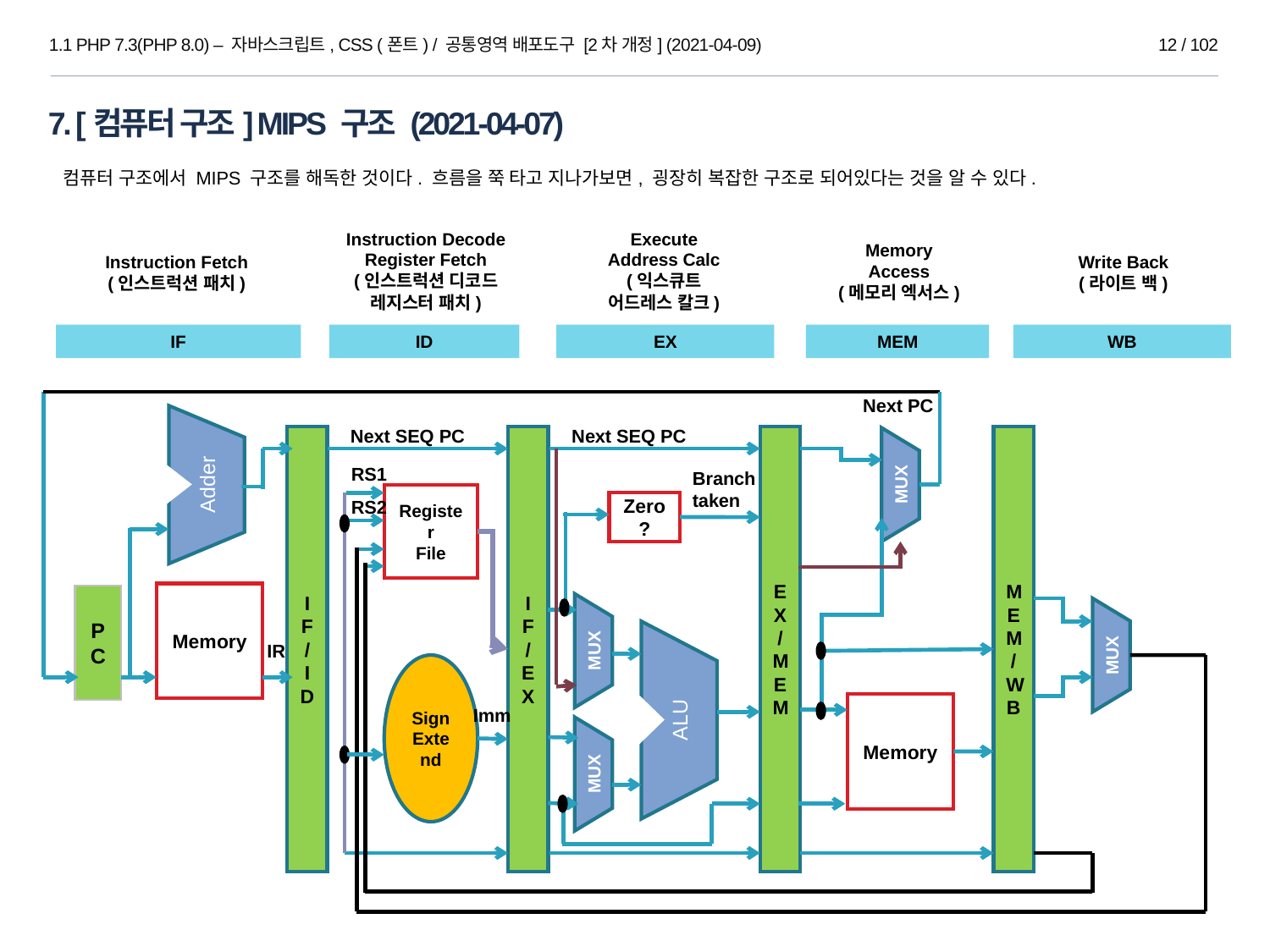

1.1 PHP 7.3(PHP 8.0) – 자바스크립트, CSS (폰트) / 공통영역 배포도구 [2차 개정] (2021-04-09)
12 / 102

7. [컴퓨터 구조] MIPS 구조 (2021-04-07)
컴퓨터 구조에서 MIPS 구조를 해독한 것이다. 흐름을 쭉 타고 지나가보면, 굉장히 복잡한 구조로 되어있다는 것을 알 수 있다.
Instruction Decode
Register Fetch
(인스트럭션 디코드
레지스터 패치)
Execute
Address Calc
(익스큐트
어드레스 칼크)
Memory
Access
(메모리 엑서스)
Instruction Fetch
(인스트럭션 패치)
Write Back
(라이트 백)
IF
ID
EX
MEM
WB
Next PC
Adder

Next SEQ PC
Next SEQ PC
IF
/
ID
IF
/
EX
EX
/
MEM
MEM
/
WB
RS1
Branch
taken
MUX
Register
File
RS2
Zero?

Memory
PC

ALU

MUX
IR
MUX

Sign
Extend
Memory
Imm

MUX